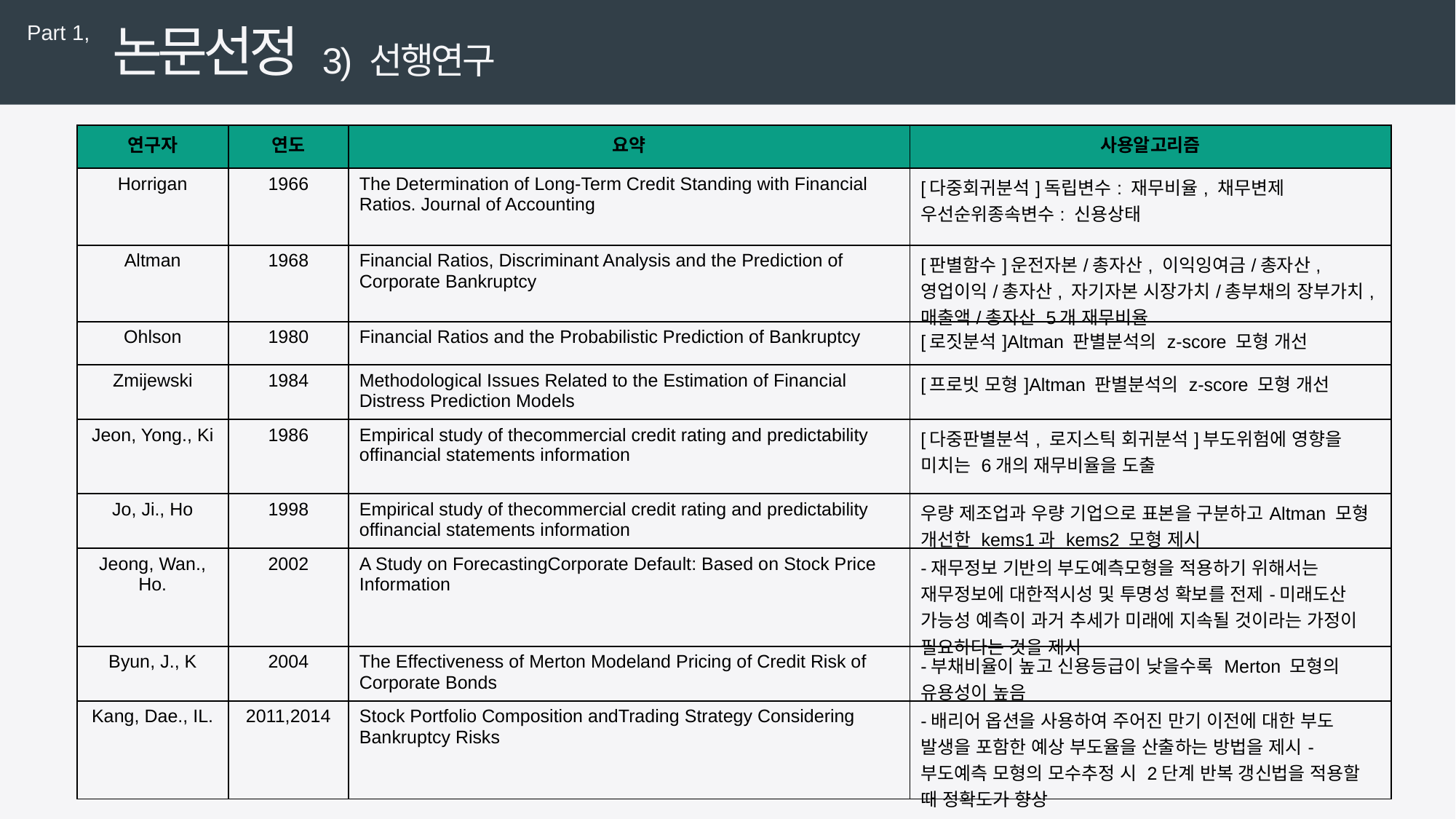

논문선정
Part 1,
3) 선행연구
| 연구자 | 연도 | 요약 | 사용알고리즘 |
| --- | --- | --- | --- |
| Horrigan | 1966 | The Determination of Long-Term Credit Standing with Financial Ratios. Journal of Accounting | [다중회귀분석]독립변수: 재무비율, 채무변제 우선순위종속변수: 신용상태 |
| Altman | 1968 | Financial Ratios, Discriminant Analysis and the Prediction of Corporate Bankruptcy | [판별함수]운전자본/총자산, 이익잉여금/총자산, 영업이익/총자산, 자기자본 시장가치/총부채의 장부가치, 매출액/총자산 5개 재무비율 |
| Ohlson | 1980 | Financial Ratios and the Probabilistic Prediction of Bankruptcy | [로짓분석]Altman 판별분석의 z-score 모형 개선 |
| Zmijewski | 1984 | Methodological Issues Related to the Estimation of Financial Distress Prediction Models | [프로빗 모형]Altman 판별분석의 z-score 모형 개선 |
| Jeon, Yong., Ki | 1986 | Empirical study of thecommercial credit rating and predictability offinancial statements information | [다중판별분석, 로지스틱 회귀분석]부도위험에 영향을 미치는 6개의 재무비율을 도출 |
| Jo, Ji., Ho | 1998 | Empirical study of thecommercial credit rating and predictability offinancial statements information | 우량 제조업과 우량 기업으로 표본을 구분하고Altman 모형 개선한 kems1과 kems2 모형 제시 |
| Jeong, Wan., Ho. | 2002 | A Study on ForecastingCorporate Default: Based on Stock Price Information | -재무정보 기반의 부도예측모형을 적용하기 위해서는 재무정보에 대한적시성 및 투명성 확보를 전제-미래도산 가능성 예측이 과거 추세가 미래에 지속될 것이라는 가정이 필요하다는 것을 제시 |
| Byun, J., K | 2004 | The Effectiveness of Merton Modeland Pricing of Credit Risk of Corporate Bonds | -부채비율이 높고 신용등급이 낮을수록 Merton 모형의 유용성이 높음 |
| Kang, Dae., IL. | 2011,2014 | Stock Portfolio Composition andTrading Strategy Considering Bankruptcy Risks | -배리어 옵션을 사용하여 주어진 만기 이전에 대한 부도 발생을 포함한 예상 부도율을 산출하는 방법을 제시-부도예측 모형의 모수추정 시 2단계 반복 갱신법을 적용할 때 정확도가 향상 |